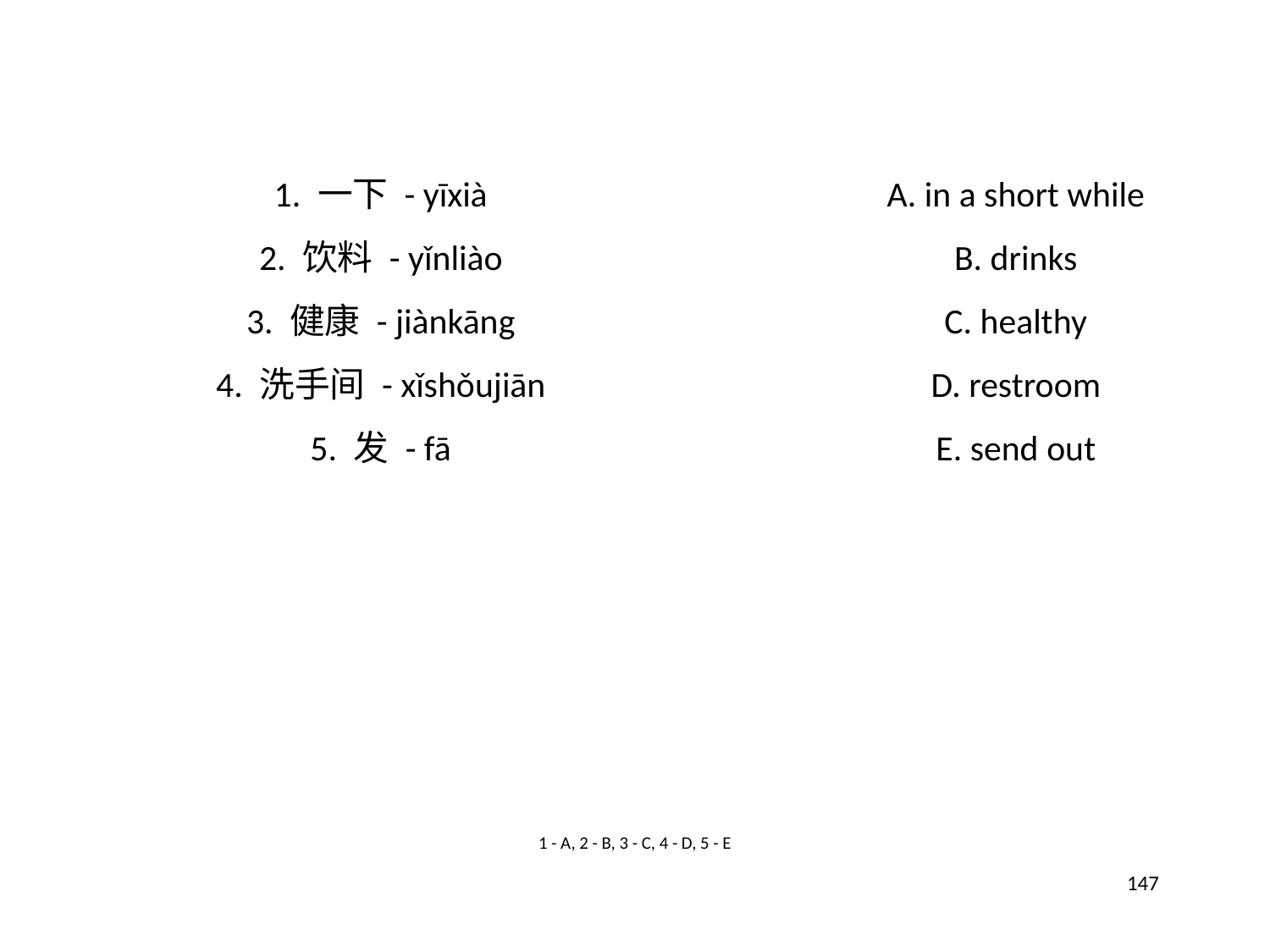

1. 一下 - yīxià

A. in a short while

2. 饮料 - yǐnliào

B. drinks

3. 健康 - jiànkāng

C. healthy

4. 洗手间 - xǐshǒujiān

D. restroom

5. 发 - fā

E. send out
1 - A, 2 - B, 3 - C, 4 - D, 5 - E

147